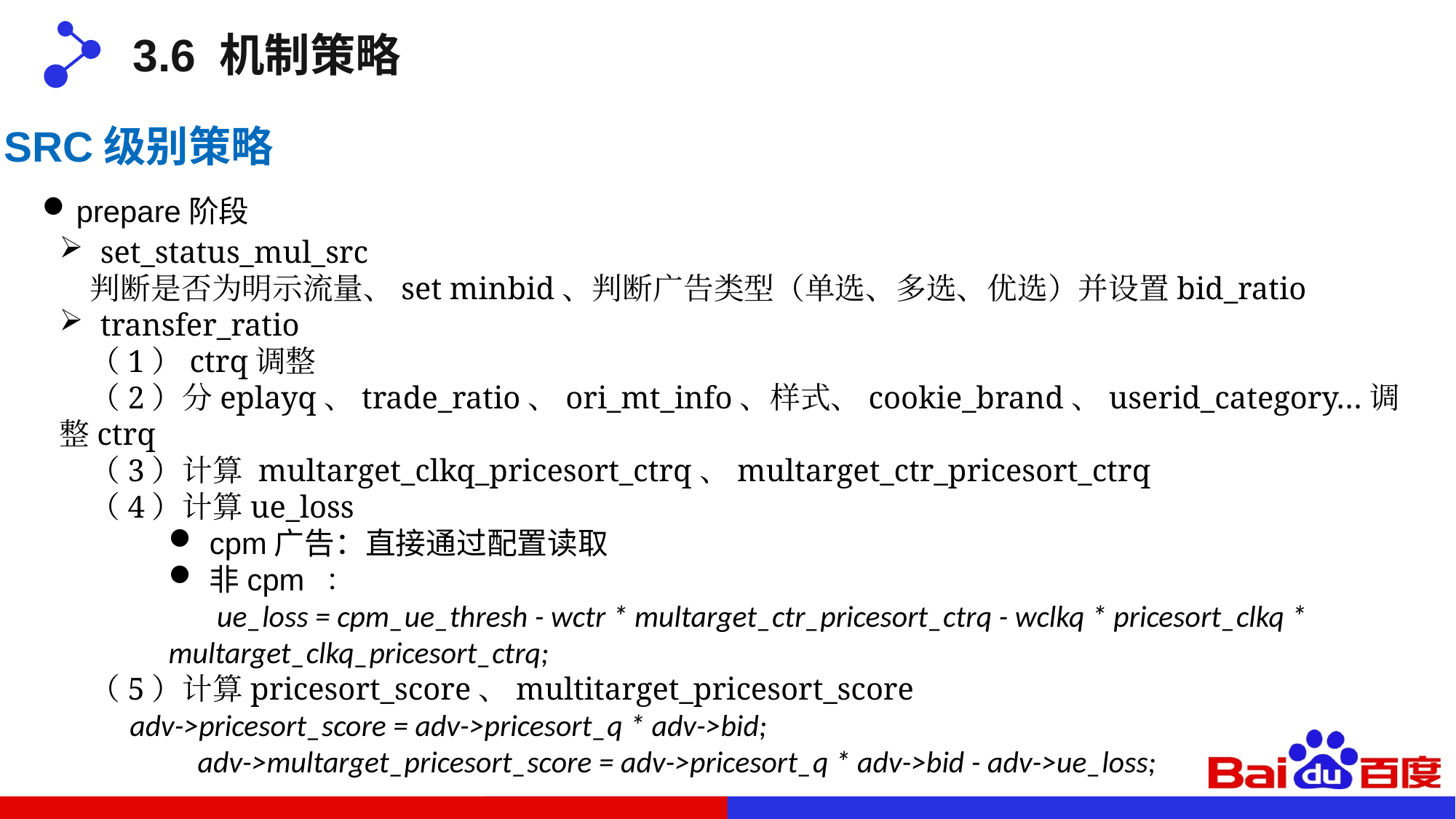

3.6 机制策略
SRC级别策略
prepare阶段
set_status_mul_src
   判断是否为明示流量、set minbid、判断广告类型（单选、多选、优选）并设置bid_ratio
transfer_ratio
   （1）ctrq调整
   （2）分eplayq、trade_ratio、ori_mt_info、样式、cookie_brand、userid_category…调整ctrq
   （3）计算 multarget_clkq_pricesort_ctrq、multarget_ctr_pricesort_ctrq
   （4）计算ue_loss
cpm广告：直接通过配置读取
非cpm  ：
       ue_loss = cpm_ue_thresh - wctr * multarget_ctr_pricesort_ctrq - wclkq * pricesort_clkq * multarget_clkq_pricesort_ctrq;
   （5）计算pricesort_score、multitarget_pricesort_score
         adv->pricesort_score = adv->pricesort_q * adv->bid;
                    adv->multarget_pricesort_score = adv->pricesort_q * adv->bid - adv->ue_loss;